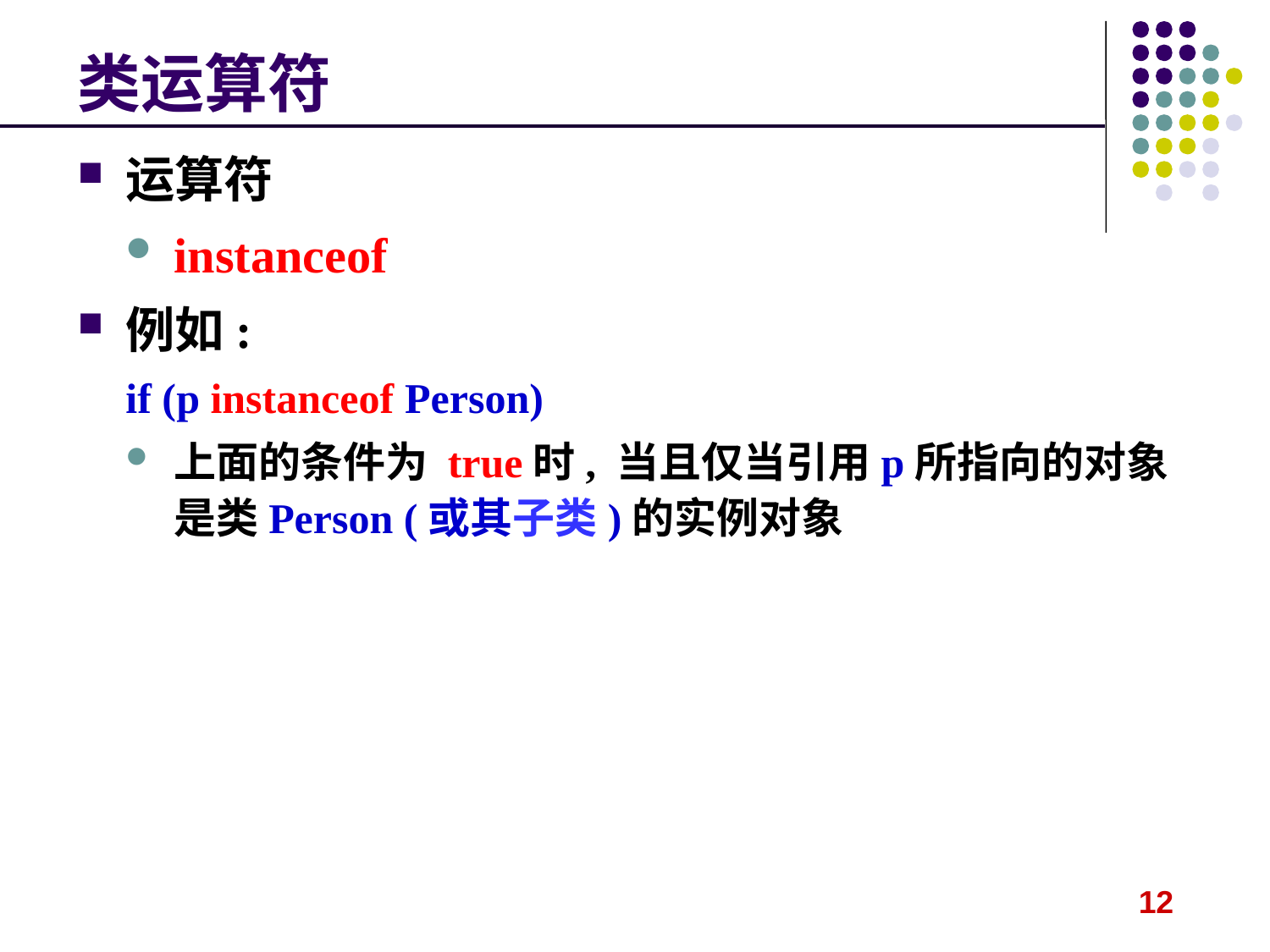

# 类运算符
运算符
instanceof
例如:
if (p instanceof Person)
上面的条件为 true时, 当且仅当引用p所指向的对象是类Person (或其子类)的实例对象